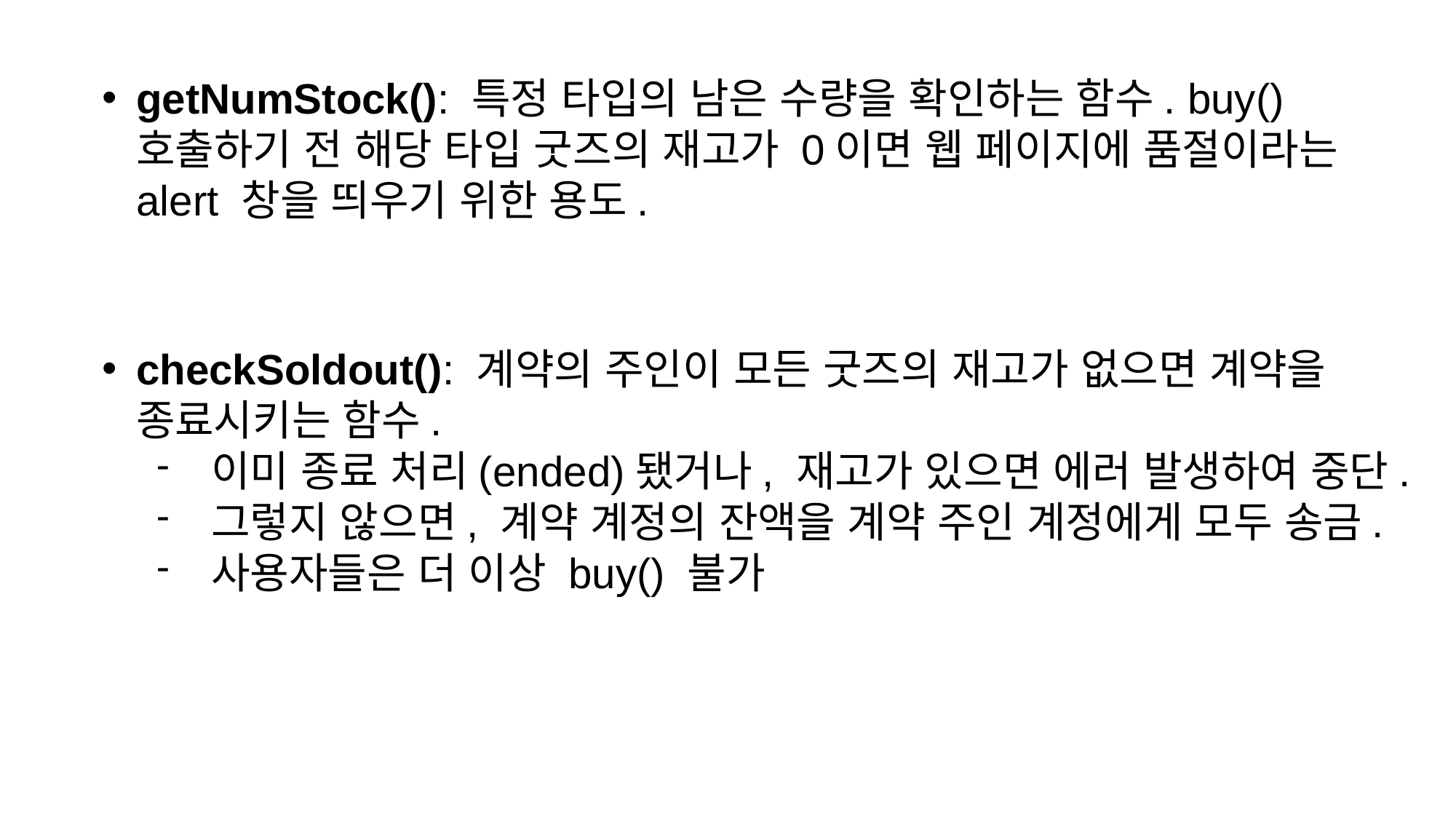

getNumStock(): 특정 타입의 남은 수량을 확인하는 함수. buy() 호출하기 전 해당 타입 굿즈의 재고가 0이면 웹 페이지에 품절이라는 alert 창을 띄우기 위한 용도.
checkSoldout(): 계약의 주인이 모든 굿즈의 재고가 없으면 계약을 종료시키는 함수.
이미 종료 처리(ended)됐거나, 재고가 있으면 에러 발생하여 중단.
그렇지 않으면, 계약 계정의 잔액을 계약 주인 계정에게 모두 송금.
사용자들은 더 이상 buy() 불가